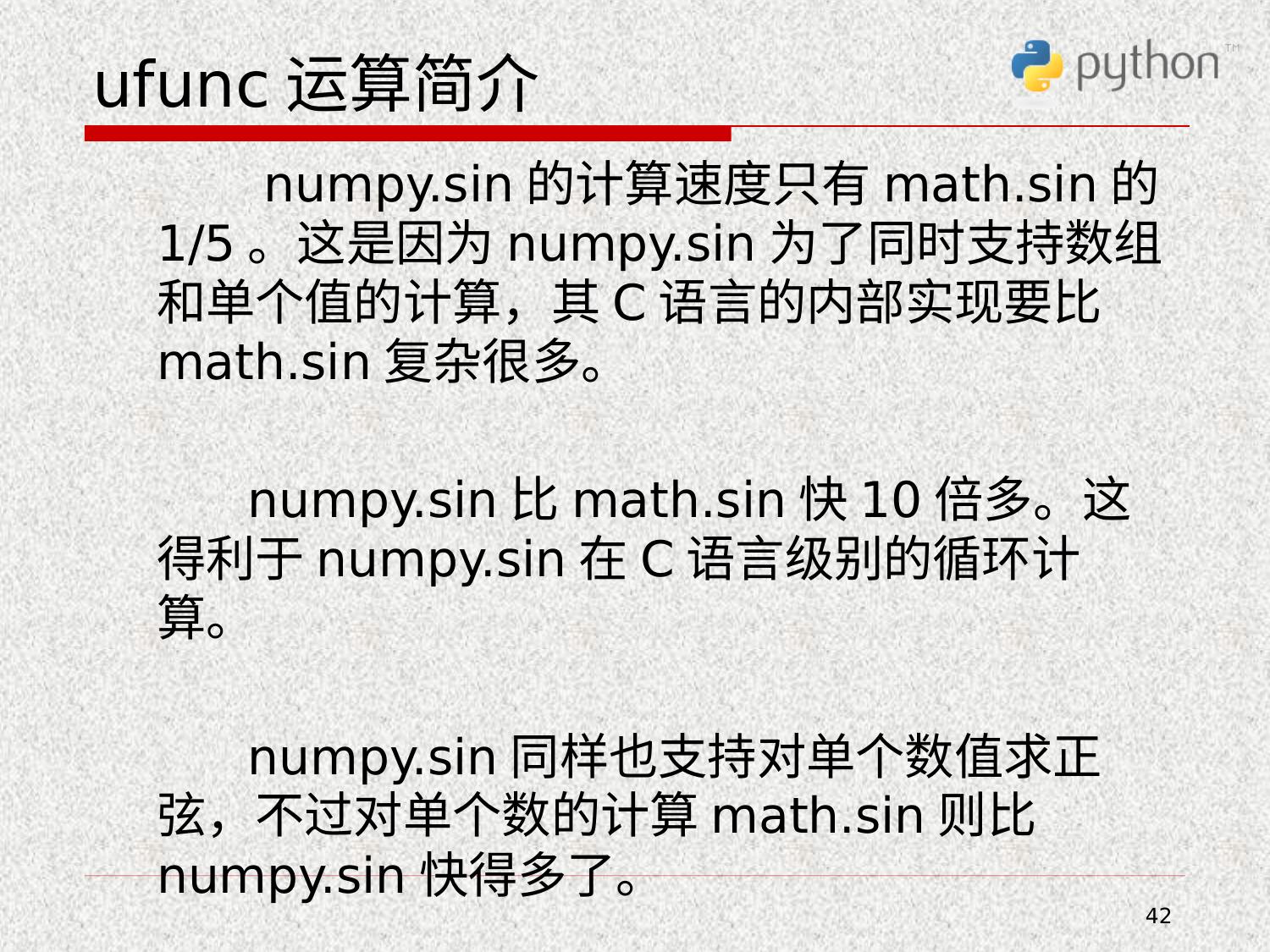

# ufunc运算简介
           numpy.sin的计算速度只有math.sin的1/5。这是因为numpy.sin为了同时支持数组和单个值的计算，其C语言的内部实现要比math.sin复杂很多。

          numpy.sin比math.sin快10倍多。这得利于numpy.sin在C语言级别的循环计算。

          numpy.sin同样也支持对单个数值求正弦，不过对单个数的计算math.sin则比numpy.sin快得多了。
42